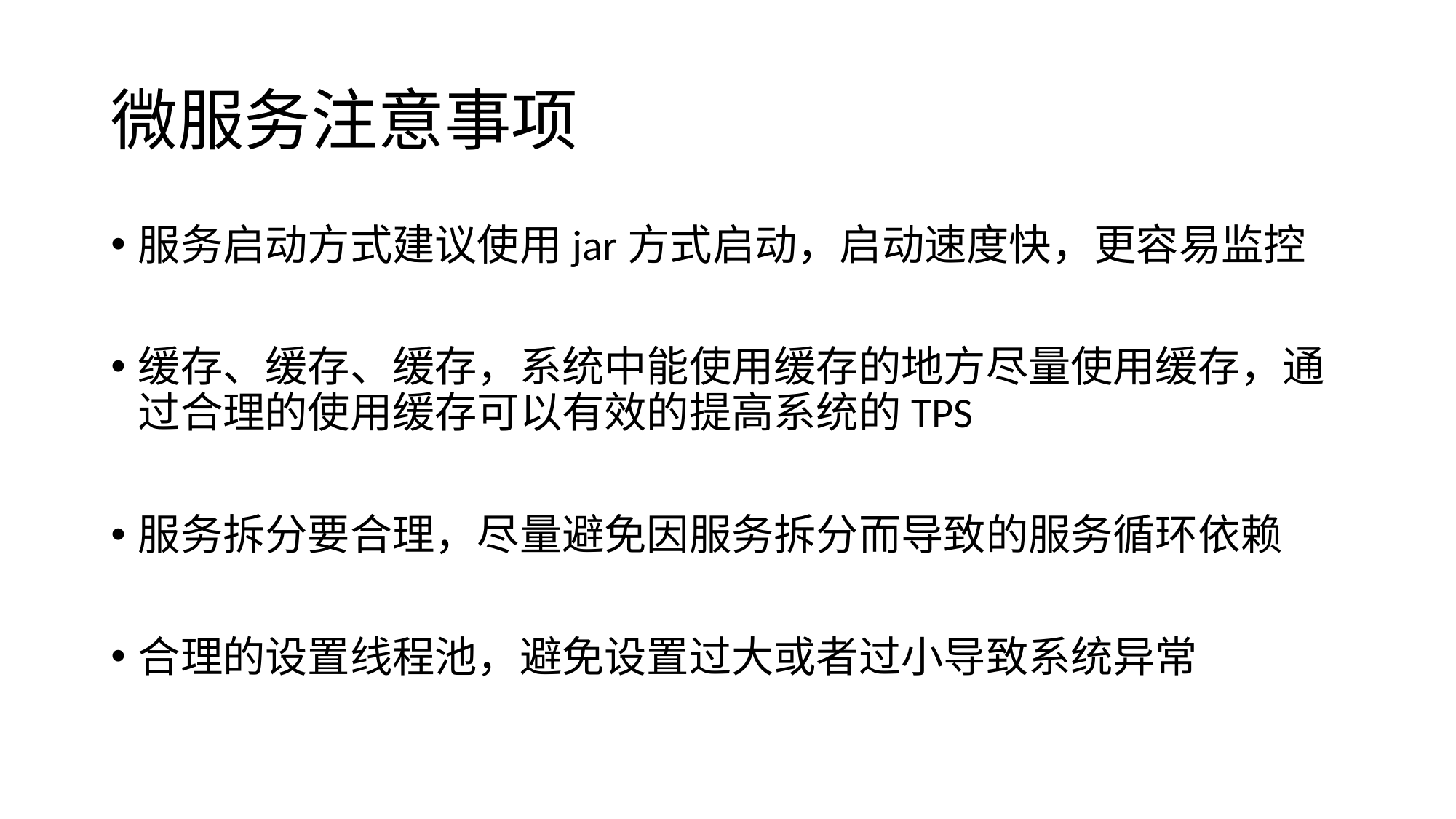

# 微服务注意事项
服务启动方式建议使用jar方式启动，启动速度快，更容易监控

缓存、缓存、缓存，系统中能使用缓存的地方尽量使用缓存，通过合理的使用缓存可以有效的提高系统的TPS

服务拆分要合理，尽量避免因服务拆分而导致的服务循环依赖

合理的设置线程池，避免设置过大或者过小导致系统异常